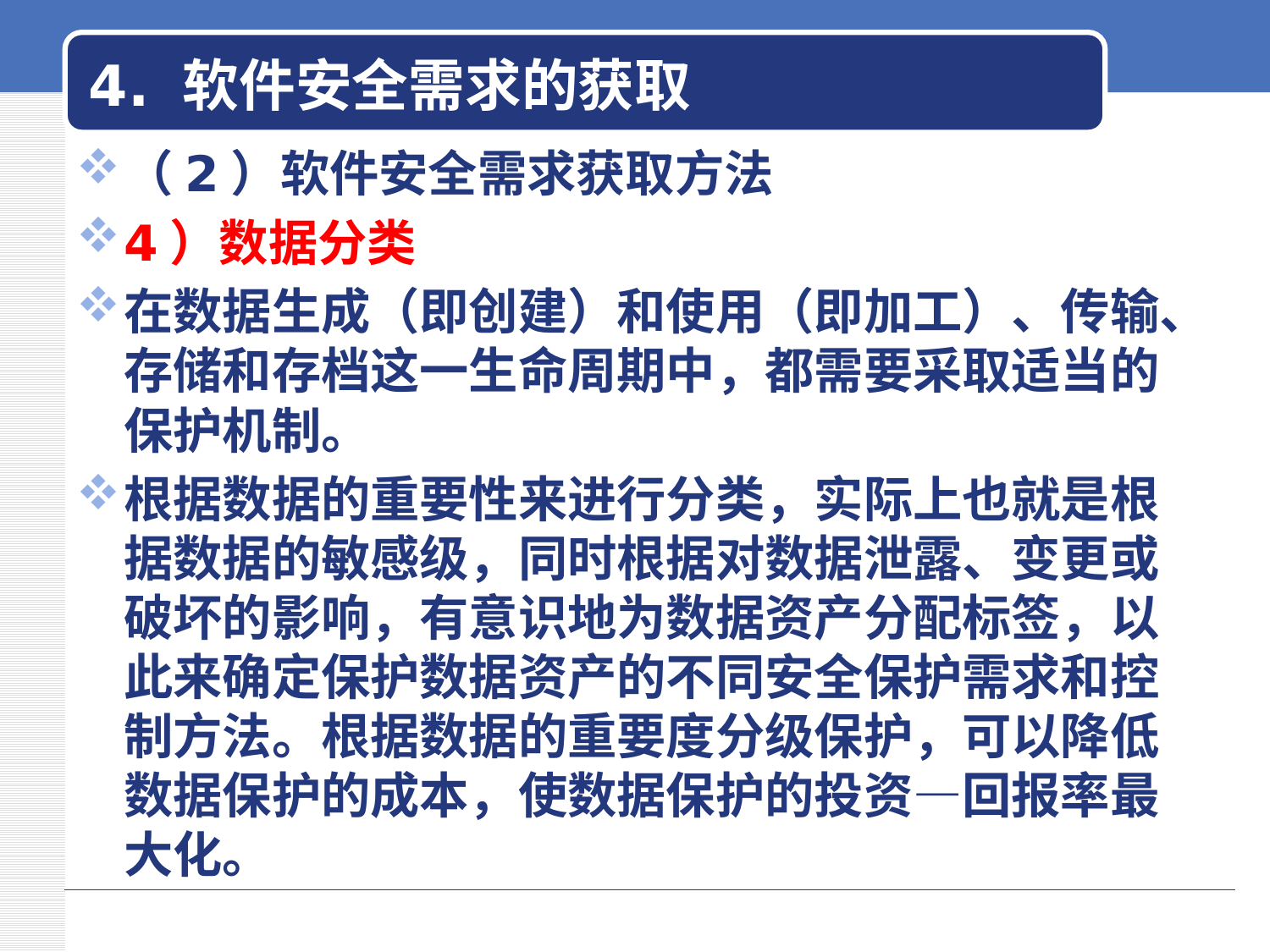

# 4. 软件安全需求的获取
（2）软件安全需求获取方法
4）数据分类
在数据生成（即创建）和使用（即加工）、传输、存储和存档这一生命周期中，都需要采取适当的保护机制。
根据数据的重要性来进行分类，实际上也就是根据数据的敏感级，同时根据对数据泄露、变更或破坏的影响，有意识地为数据资产分配标签，以此来确定保护数据资产的不同安全保护需求和控制方法。根据数据的重要度分级保护，可以降低数据保护的成本，使数据保护的投资—回报率最大化。